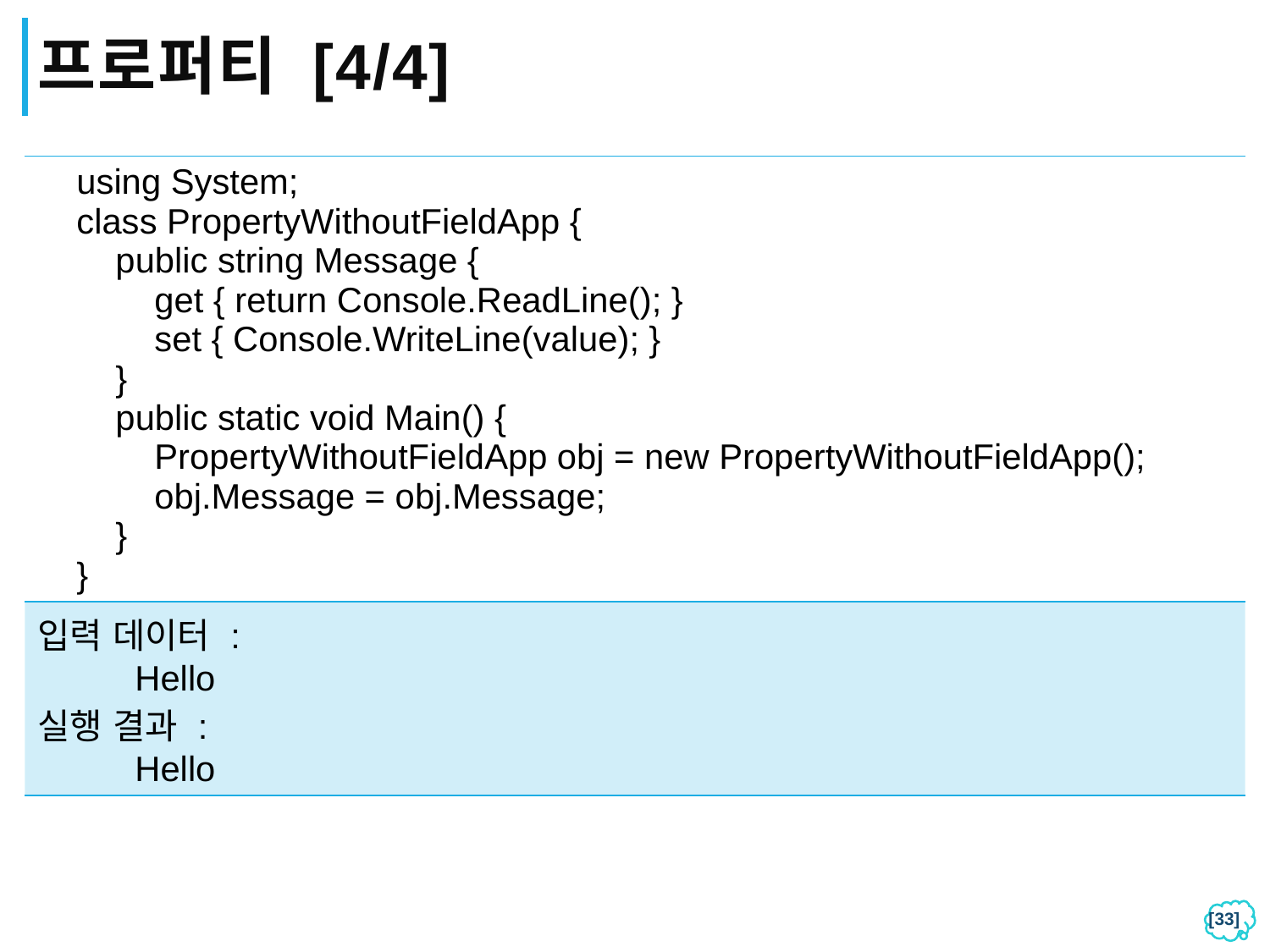

# 프로퍼티 [4/4]
| using System;     class PropertyWithoutFieldApp {        public string Message {           get { return Console.ReadLine(); }           set { Console.WriteLine(value); }        }        public static void Main() {           PropertyWithoutFieldApp obj = new PropertyWithoutFieldApp();           obj.Message = obj.Message;        }     } |
| --- |
| 입력 데이터 : Hello 실행 결과 : Hello |
[33]